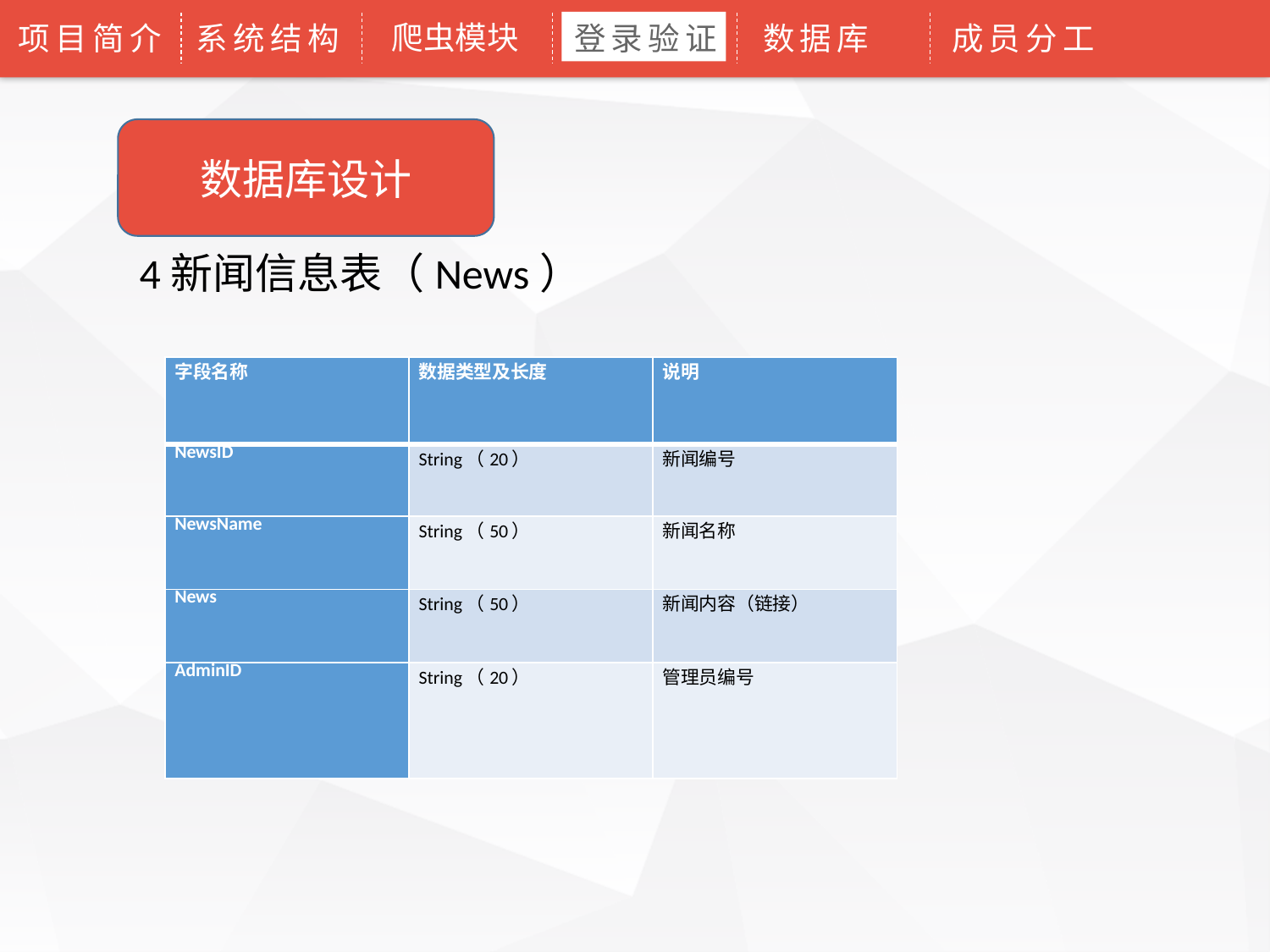

爬虫模块

项目简介
系统结构
登录验证
数据库
成员分工
数据库设计
4新闻信息表（News）

| 字段名称 | 数据类型及长度 | 说明 |
| --- | --- | --- |
| NewsID | String（20） | 新闻编号 |
| NewsName | String（50） | 新闻名称 |
| News | String（50） | 新闻内容（链接） |
| AdminID | String（20） | 管理员编号 |